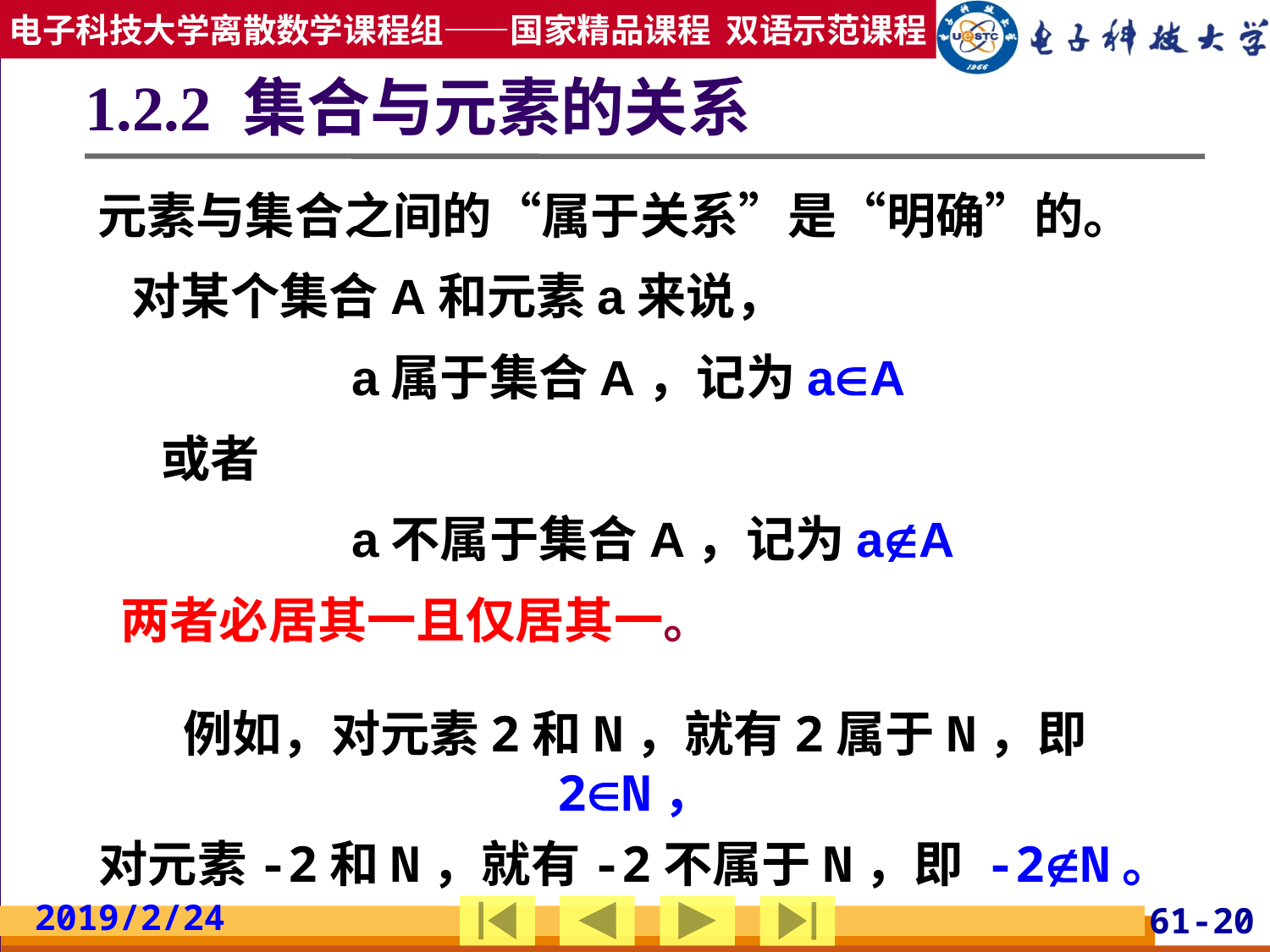

# 1.2.2 集合与元素的关系
元素与集合之间的“属于关系”是“明确”的。
  对某个集合A和元素a来说，
a属于集合A，记为a∈A
或者
a不属于集合A，记为a∉A
 两者必居其一且仅居其一。
例如，对元素2和N，就有2属于N，即 2∈N，
对元素-2和N，就有-2不属于N，即 -2∉N。
2019/2/24